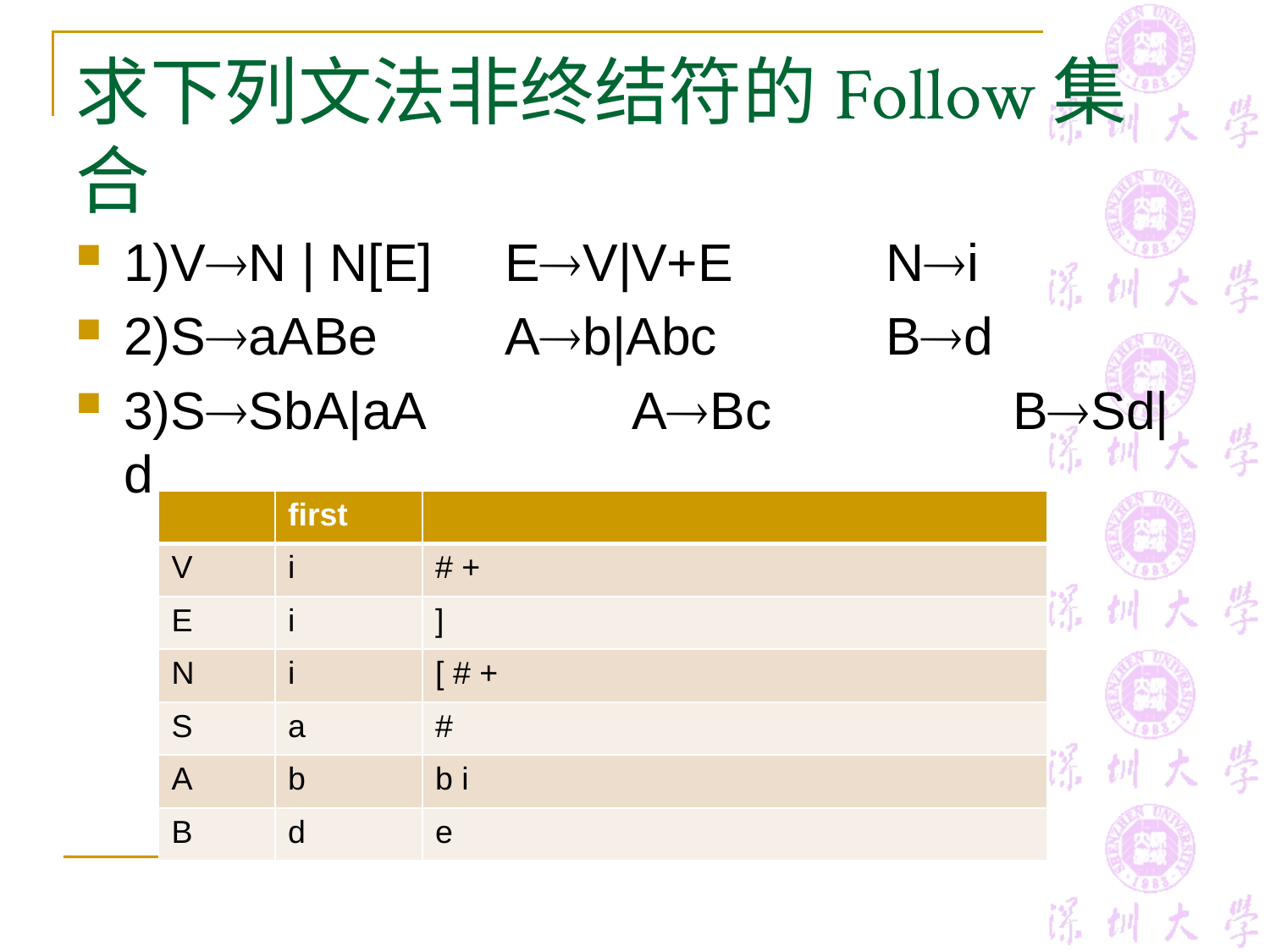

# 求下列文法非终结符的Follow集合
1)V→N | N[E] 	E→V|V+E		N→i
2)S→aABe 	A→b|Abc		B→d
3)S→SbA|aA 		A→Bc		B→Sd|d
|  | first |  |
| --- | --- | --- |
| V | i | # + |
| E | i | ] |
| N | i | [ # + |
| S | a | # |
| A | b | b i |
| B | d | e |